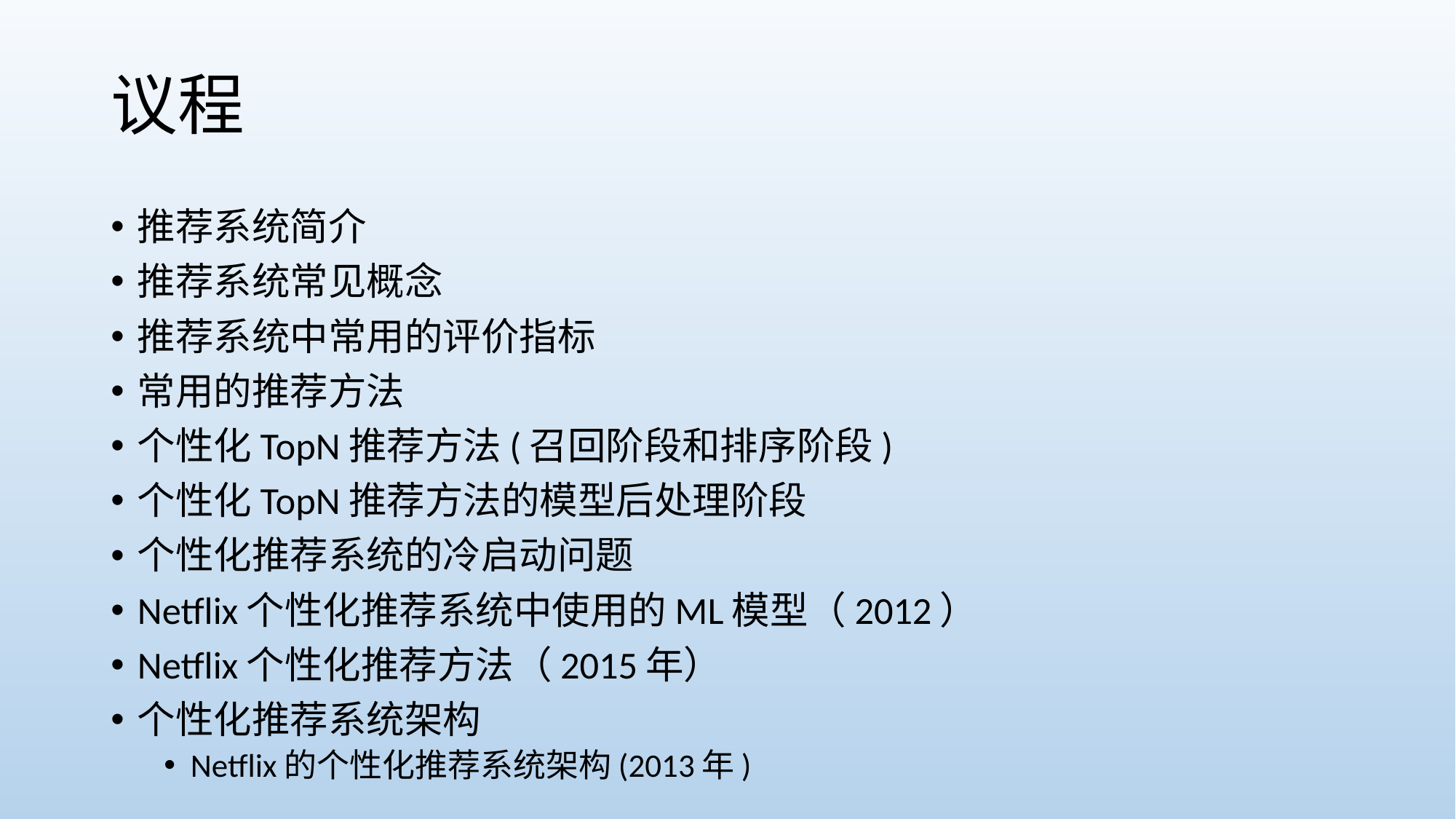

# 议程
推荐系统简介
推荐系统常见概念
推荐系统中常用的评价指标
常用的推荐方法
个性化TopN推荐方法(召回阶段和排序阶段)
个性化TopN推荐方法的模型后处理阶段
个性化推荐系统的冷启动问题
Netflix个性化推荐系统中使用的ML模型（2012）
Netflix个性化推荐方法（2015年）
个性化推荐系统架构
Netflix的个性化推荐系统架构(2013年)